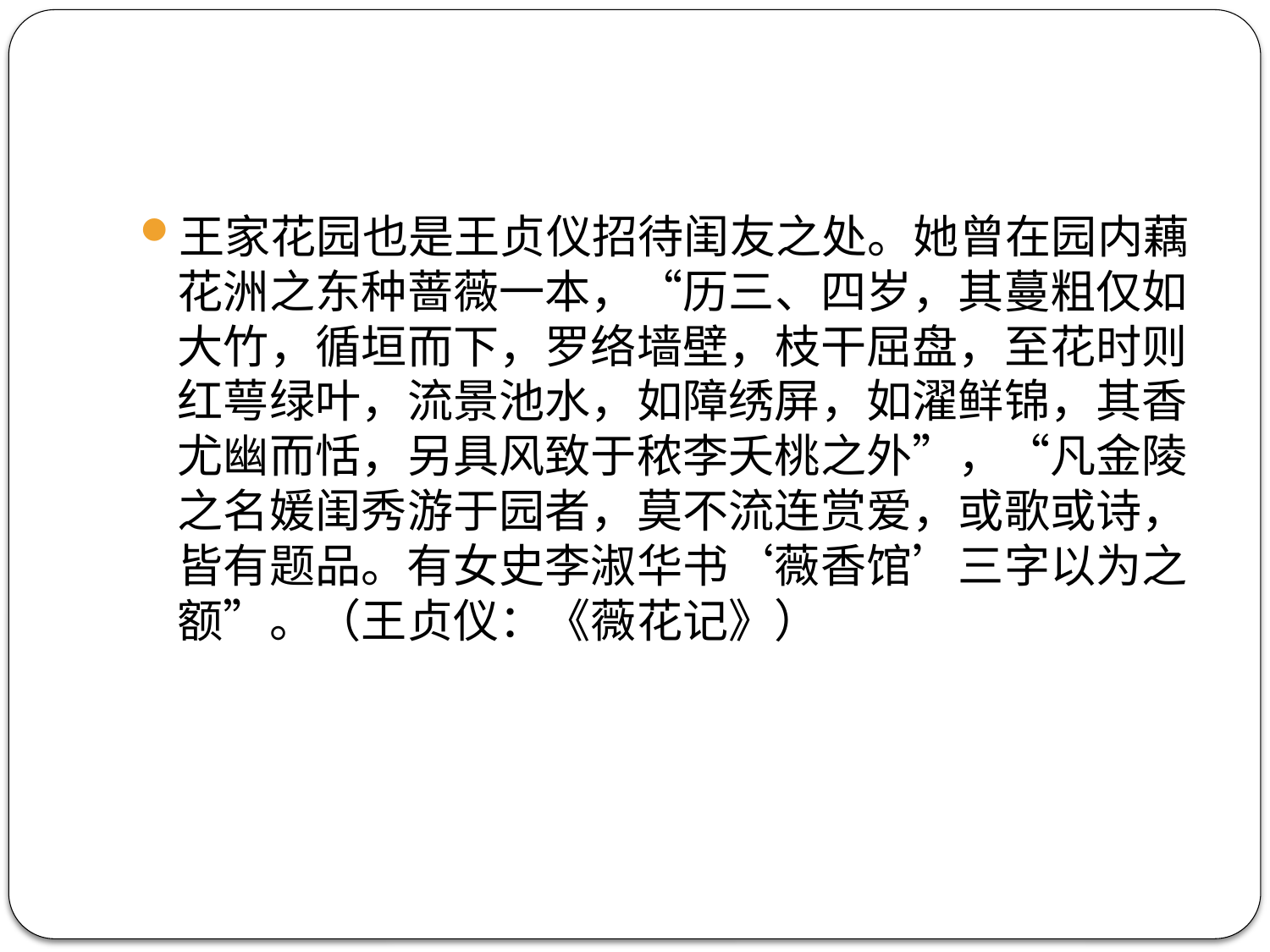

#
王家花园也是王贞仪招待闺友之处。她曾在园内藕花洲之东种蔷薇一本，“历三、四岁，其蔓粗仅如大竹，循垣而下，罗络墙壁，枝干屈盘，至花时则红萼绿叶，流景池水，如障绣屏，如濯鲜锦，其香尤幽而恬，另具风致于秾李夭桃之外”，“凡金陵之名媛闺秀游于园者，莫不流连赏爱，或歌或诗，皆有题品。有女史李淑华书‘薇香馆’三字以为之额”。（王贞仪：《薇花记》）